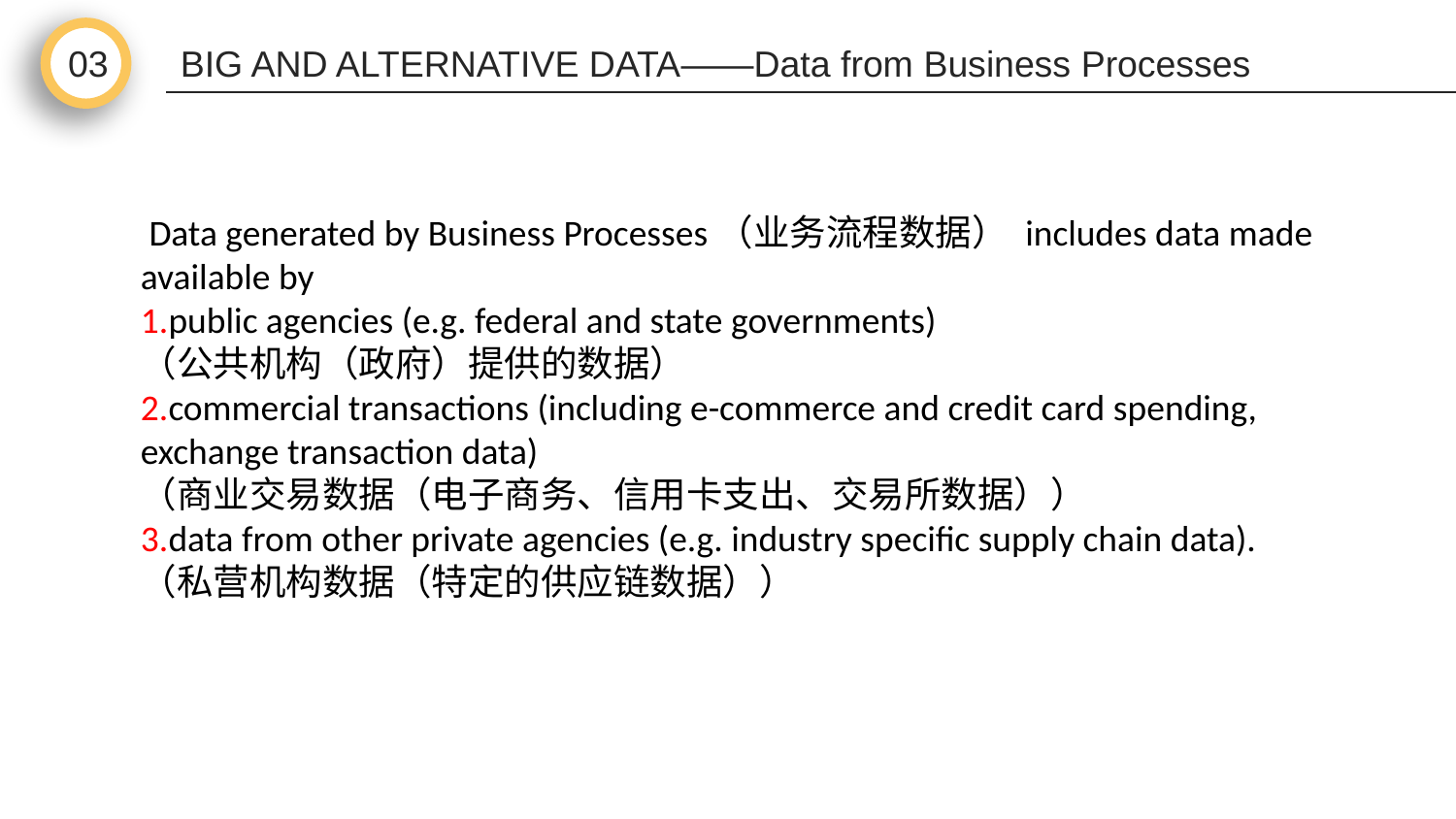

03
BIG AND ALTERNATIVE DATA——Data from Business Processes

 Data generated by Business Processes（业务流程数据） includes data made available by
1.public agencies (e.g. federal and state governments)
（公共机构（政府）提供的数据）
2.commercial transactions (including e-commerce and credit card spending, exchange transaction data)
（商业交易数据（电子商务、信用卡支出、交易所数据））
3.data from other private agencies (e.g. industry specific supply chain data).
（私营机构数据（特定的供应链数据））